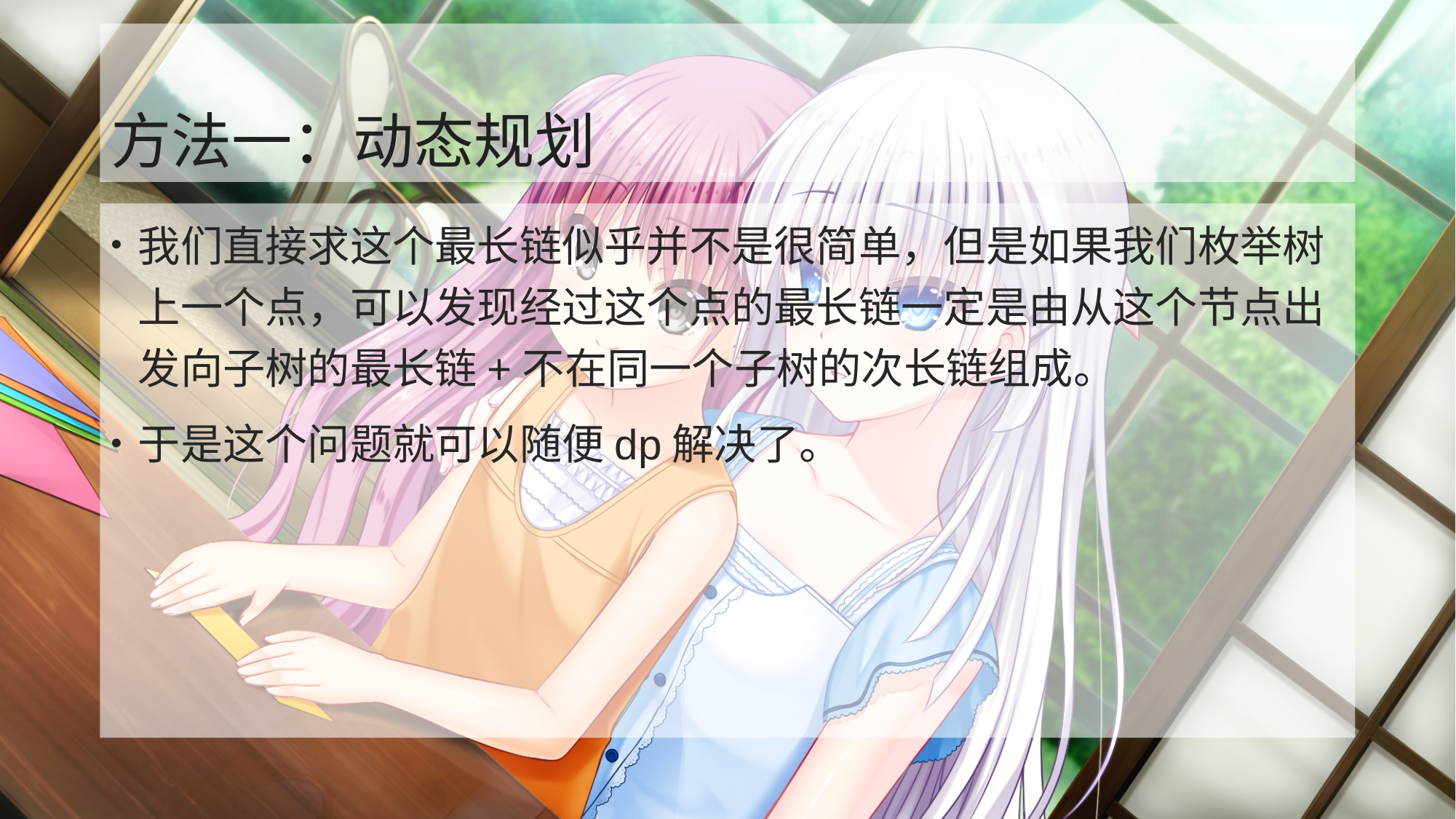

# 方法一：动态规划
我们直接求这个最长链似乎并不是很简单，但是如果我们枚举树上一个点，可以发现经过这个点的最长链一定是由从这个节点出发向子树的最长链+不在同一个子树的次长链组成。
于是这个问题就可以随便dp解决了。